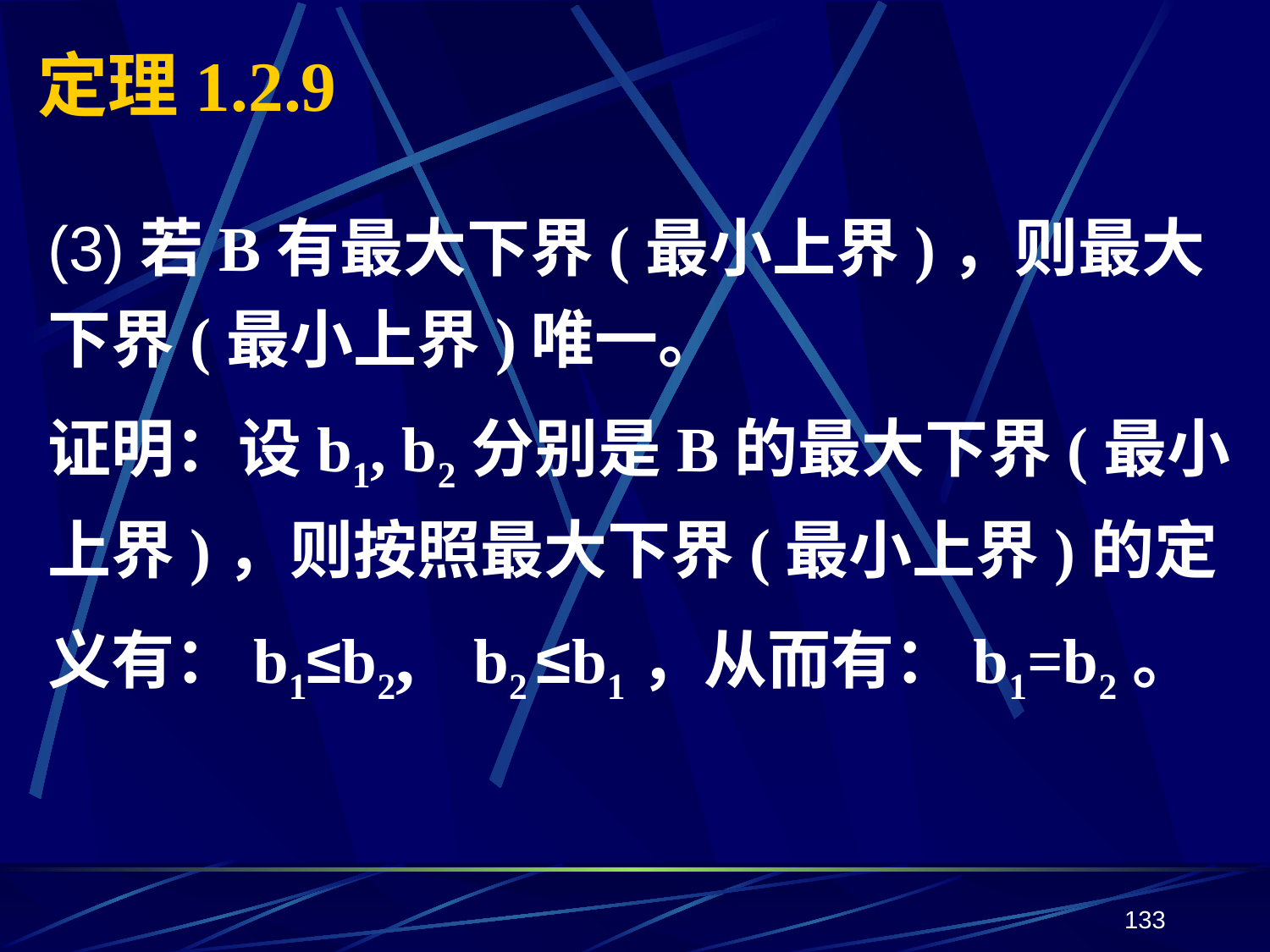

# 定理1.2.9
(3)若B有最大下界(最小上界)，则最大下界(最小上界)唯一。
证明：设b1, b2分别是B的最大下界(最小上界)，则按照最大下界(最小上界)的定义有：b1≤b2,   b2 ≤b1，从而有：b1=b2。
133